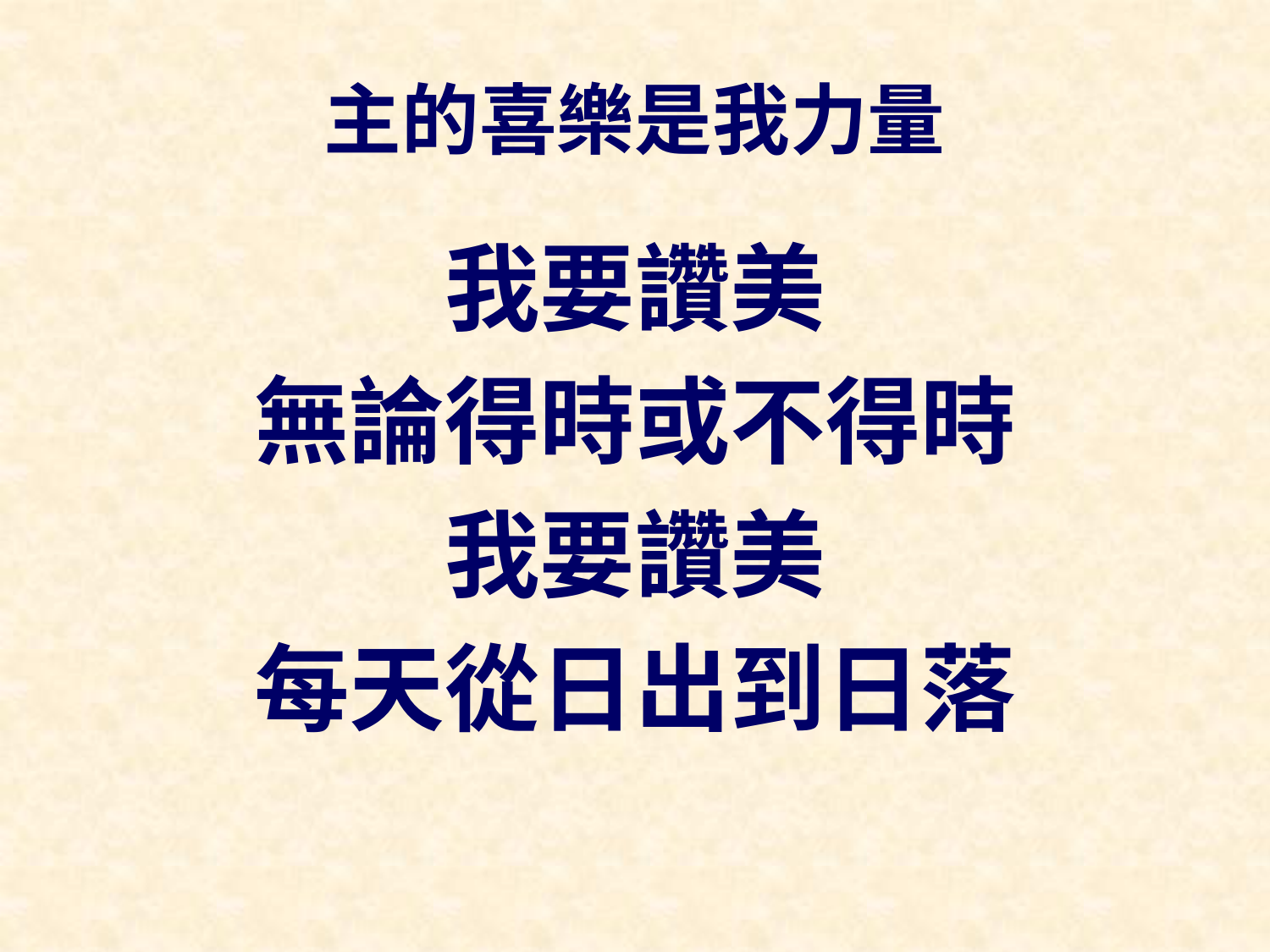

# 主的喜樂是我力量
我要讚美
無論得時或不得時
我要讚美
每天從日出到日落